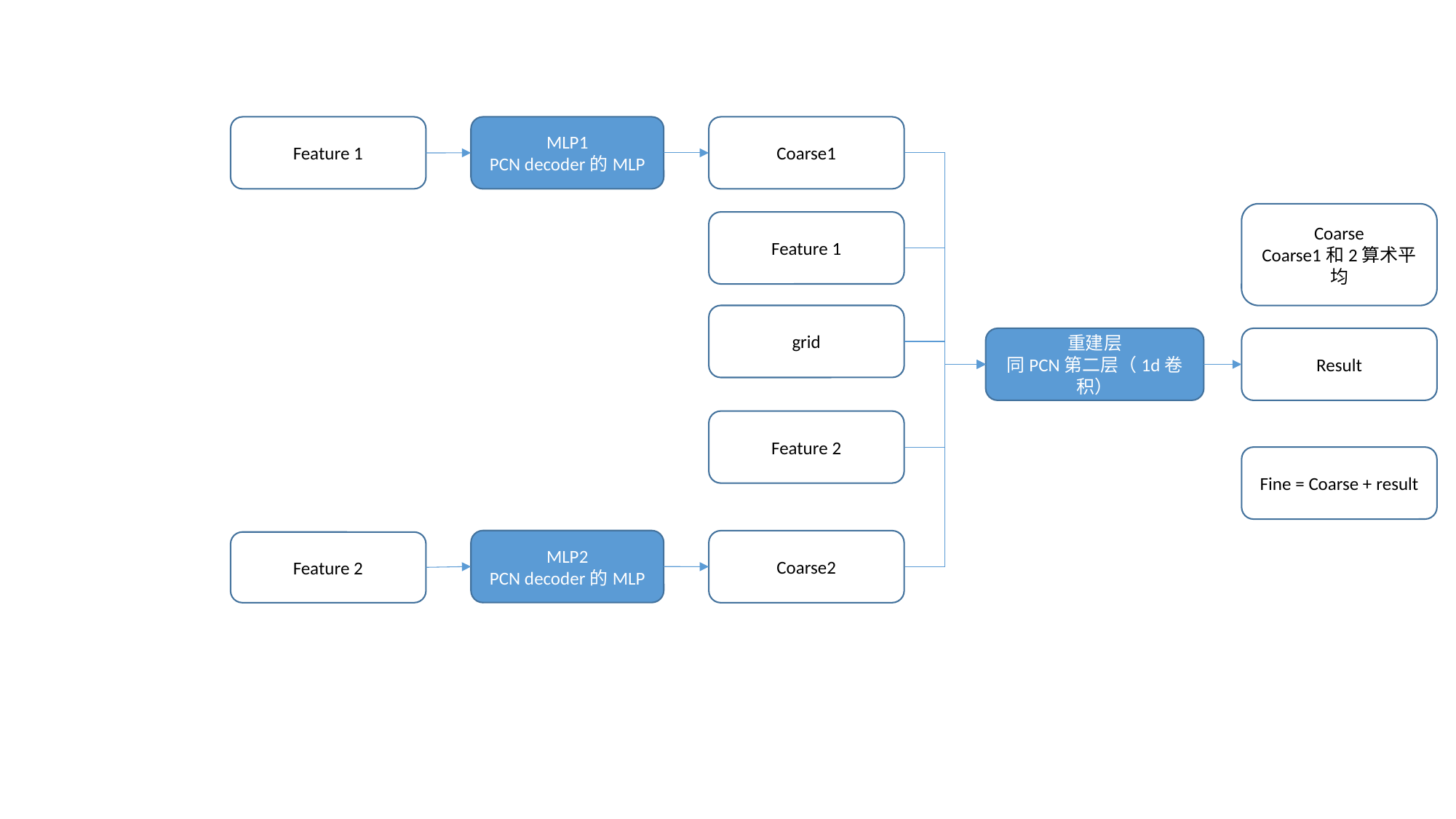

Feature 1
MLP1
PCN decoder的MLP
Coarse1
Coarse
Coarse1和2算术平均
Feature 1
grid
重建层
同PCN第二层（1d卷积）
Result
Feature 2
Fine = Coarse + result
MLP2
PCN decoder的MLP
Coarse2
Feature 2